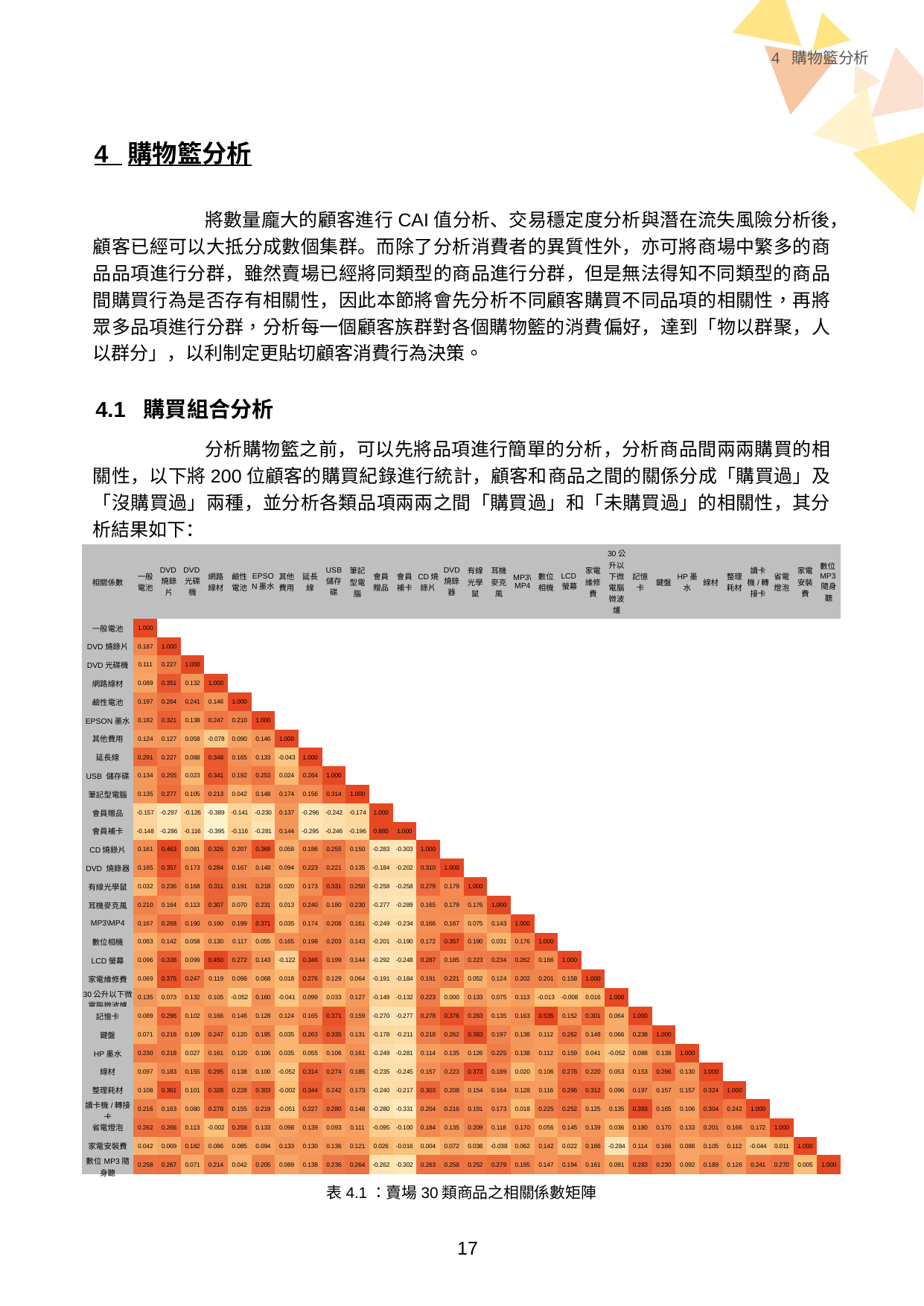

4  購物籃分析
	將數量龐大的顧客進行CAI值分析、交易穩定度分析與潛在流失風險分析後，顧客已經可以大抵分成數個集群。而除了分析消費者的異質性外，亦可將商場中繁多的商品品項進行分群，雖然賣場已經將同類型的商品進行分群，但是無法得知不同類型的商品間購買行為是否存有相關性，因此本節將會先分析不同顧客購買不同品項的相關性，再將眾多品項進行分群，分析每一個顧客族群對各個購物籃的消費偏好，達到「物以群聚，人以群分」，以利制定更貼切顧客消費行為決策。
4.1  購買組合分析
	分析購物籃之前，可以先將品項進行簡單的分析，分析商品間兩兩購買的相關性，以下將200位顧客的購買紀錄進行統計，顧客和商品之間的關係分成「購買過」及「沒購買過」兩種，並分析各類品項兩兩之間「購買過」和「未購買過」的相關性，其分析結果如下：
| 相關係數 | 一般電池 | DVD燒錄片 | DVD光碟機 | 網路線材 | 鹼性電池 | EPSON墨水 | 其他費用 | 延長線 | USB 儲存碟 | 筆記型電腦 | 會員贈品 | 會員補卡 | CD燒錄片 | DVD 燒錄器 | 有線光學鼠 | 耳機麥克風 | MP3\MP4 | 數位相機 | LCD螢幕 | 家電維修費 | 30公升以下微電腦微波爐 | 記憶卡 | 鍵盤 | HP墨水 | 線材 | 整理耗材 | 讀卡機/轉接卡 | 省電燈泡 | 家電安裝費 | 數位MP3隨身聽 |
| --- | --- | --- | --- | --- | --- | --- | --- | --- | --- | --- | --- | --- | --- | --- | --- | --- | --- | --- | --- | --- | --- | --- | --- | --- | --- | --- | --- | --- | --- | --- |
| 一般電池 | 1.000 |  |  |  |  |  |  |  |  |  |  |  |  |  |  |  |  |  |  |  |  |  |  |  |  |  |  |  |  |  |
| DVD燒錄片 | 0.187 | 1.000 |  |  |  |  |  |  |  |  |  |  |  |  |  |  |  |  |  |  |  |  |  |  |  |  |  |  |  |  |
| DVD光碟機 | 0.111 | 0.227 | 1.000 |  |  |  |  |  |  |  |  |  |  |  |  |  |  |  |  |  |  |  |  |  |  |  |  |  |  |  |
| 網路線材 | 0.089 | 0.351 | 0.132 | 1.000 |  |  |  |  |  |  |  |  |  |  |  |  |  |  |  |  |  |  |  |  |  |  |  |  |  |  |
| 鹼性電池 | 0.197 | 0.264 | 0.241 | 0.146 | 1.000 |  |  |  |  |  |  |  |  |  |  |  |  |  |  |  |  |  |  |  |  |  |  |  |  |  |
| EPSON墨水 | 0.182 | 0.321 | 0.138 | 0.247 | 0.210 | 1.000 |  |  |  |  |  |  |  |  |  |  |  |  |  |  |  |  |  |  |  |  |  |  |  |  |
| 其他費用 | 0.124 | 0.127 | 0.058 | -0.078 | 0.090 | 0.146 | 1.000 |  |  |  |  |  |  |  |  |  |  |  |  |  |  |  |  |  |  |  |  |  |  |  |
| 延長線 | 0.291 | 0.227 | 0.088 | 0.348 | 0.165 | 0.133 | -0.043 | 1.000 |  |  |  |  |  |  |  |  |  |  |  |  |  |  |  |  |  |  |  |  |  |  |
| USB 儲存碟 | 0.134 | 0.255 | 0.023 | 0.341 | 0.192 | 0.253 | 0.024 | 0.264 | 1.000 |  |  |  |  |  |  |  |  |  |  |  |  |  |  |  |  |  |  |  |  |  |
| 筆記型電腦 | 0.135 | 0.277 | 0.105 | 0.213 | 0.042 | 0.148 | 0.174 | 0.156 | 0.314 | 1.000 |  |  |  |  |  |  |  |  |  |  |  |  |  |  |  |  |  |  |  |  |
| 會員贈品 | -0.157 | -0.297 | -0.126 | -0.389 | -0.141 | -0.230 | 0.137 | -0.296 | -0.242 | -0.174 | 1.000 |  |  |  |  |  |  |  |  |  |  |  |  |  |  |  |  |  |  |  |
| 會員補卡 | -0.148 | -0.286 | -0.116 | -0.395 | -0.116 | -0.281 | 0.144 | -0.295 | -0.246 | -0.196 | 0.885 | 1.000 |  |  |  |  |  |  |  |  |  |  |  |  |  |  |  |  |  |  |
| CD燒錄片 | 0.161 | 0.463 | 0.081 | 0.326 | 0.207 | 0.369 | 0.058 | 0.186 | 0.255 | 0.150 | -0.283 | -0.303 | 1.000 |  |  |  |  |  |  |  |  |  |  |  |  |  |  |  |  |  |
| DVD 燒錄器 | 0.165 | 0.357 | 0.173 | 0.284 | 0.167 | 0.148 | 0.094 | 0.223 | 0.221 | 0.135 | -0.184 | -0.202 | 0.310 | 1.000 |  |  |  |  |  |  |  |  |  |  |  |  |  |  |  |  |
| 有線光學鼠 | 0.032 | 0.236 | 0.168 | 0.311 | 0.191 | 0.218 | 0.020 | 0.173 | 0.331 | 0.250 | -0.258 | -0.258 | 0.279 | 0.179 | 1.000 |  |  |  |  |  |  |  |  |  |  |  |  |  |  |  |
| 耳機麥克風 | 0.210 | 0.164 | 0.113 | 0.307 | 0.070 | 0.231 | 0.013 | 0.240 | 0.180 | 0.230 | -0.277 | -0.289 | 0.165 | 0.179 | 0.176 | 1.000 |  |  |  |  |  |  |  |  |  |  |  |  |  |  |
| MP3\MP4 | 0.167 | 0.268 | 0.190 | 0.190 | 0.199 | 0.371 | 0.035 | 0.174 | 0.208 | 0.161 | -0.249 | -0.234 | 0.166 | 0.167 | 0.075 | 0.143 | 1.000 |  |  |  |  |  |  |  |  |  |  |  |  |  |
| 數位相機 | 0.063 | 0.142 | 0.058 | 0.130 | 0.117 | 0.055 | 0.165 | 0.198 | 0.203 | 0.143 | -0.201 | -0.190 | 0.172 | 0.357 | 0.190 | 0.031 | 0.176 | 1.000 |  |  |  |  |  |  |  |  |  |  |  |  |
| LCD螢幕 | 0.096 | 0.338 | 0.099 | 0.450 | 0.272 | 0.143 | -0.122 | 0.346 | 0.199 | 0.144 | -0.292 | -0.248 | 0.287 | 0.185 | 0.223 | 0.234 | 0.262 | 0.166 | 1.000 |  |  |  |  |  |  |  |  |  |  |  |
| 家電維修費 | 0.069 | 0.375 | 0.247 | 0.119 | 0.098 | 0.068 | 0.018 | 0.276 | 0.129 | 0.064 | -0.191 | -0.184 | 0.191 | 0.221 | 0.052 | 0.124 | 0.202 | 0.201 | 0.158 | 1.000 |  |  |  |  |  |  |  |  |  |  |
| 30公升以下微電腦微波爐 | 0.135 | 0.073 | 0.132 | 0.105 | -0.052 | 0.160 | -0.041 | 0.099 | 0.033 | 0.127 | -0.149 | -0.132 | 0.223 | 0.000 | 0.133 | 0.075 | 0.113 | -0.013 | -0.008 | 0.016 | 1.000 |  |  |  |  |  |  |  |  |  |
| 記憶卡 | 0.089 | 0.296 | 0.102 | 0.166 | 0.146 | 0.128 | 0.124 | 0.165 | 0.371 | 0.159 | -0.270 | -0.277 | 0.278 | 0.376 | 0.283 | 0.135 | 0.163 | 0.535 | 0.152 | 0.301 | 0.064 | 1.000 |  |  |  |  |  |  |  |  |
| 鍵盤 | 0.071 | 0.218 | 0.109 | 0.247 | 0.120 | 0.195 | 0.035 | 0.263 | 0.335 | 0.131 | -0.178 | -0.211 | 0.218 | 0.262 | 0.383 | 0.197 | 0.138 | 0.112 | 0.262 | 0.148 | 0.066 | 0.238 | 1.000 |  |  |  |  |  |  |  |
| HP墨水 | 0.230 | 0.218 | 0.027 | 0.161 | 0.120 | 0.106 | 0.035 | 0.055 | 0.106 | 0.161 | -0.249 | -0.281 | 0.114 | 0.135 | 0.126 | 0.225 | 0.138 | 0.112 | 0.159 | 0.041 | -0.052 | 0.088 | 0.138 | 1.000 |  |  |  |  |  |  |
| 線材 | 0.097 | 0.183 | 0.155 | 0.295 | 0.138 | 0.100 | -0.052 | 0.314 | 0.274 | 0.185 | -0.235 | -0.245 | 0.157 | 0.223 | 0.373 | 0.189 | 0.020 | 0.106 | 0.278 | 0.220 | 0.053 | 0.153 | 0.296 | 0.130 | 1.000 |  |  |  |  |  |
| 整理耗材 | 0.108 | 0.361 | 0.101 | 0.328 | 0.228 | 0.303 | -0.002 | 0.344 | 0.242 | 0.173 | -0.240 | -0.217 | 0.303 | 0.208 | 0.154 | 0.164 | 0.128 | 0.116 | 0.296 | 0.312 | 0.096 | 0.197 | 0.157 | 0.157 | 0.324 | 1.000 |  |  |  |  |
| 讀卡機/轉接卡 | 0.216 | 0.163 | 0.080 | 0.278 | 0.155 | 0.219 | -0.051 | 0.227 | 0.280 | 0.148 | -0.280 | -0.331 | 0.204 | 0.216 | 0.191 | 0.173 | 0.018 | 0.225 | 0.252 | 0.125 | 0.135 | 0.393 | 0.165 | 0.106 | 0.304 | 0.242 | 1.000 |  |  |  |
| 省電燈泡 | 0.262 | 0.266 | 0.113 | -0.002 | 0.258 | 0.133 | 0.098 | 0.139 | 0.093 | 0.111 | -0.095 | -0.100 | 0.184 | 0.135 | 0.209 | 0.118 | 0.170 | 0.056 | 0.145 | 0.139 | 0.036 | 0.180 | 0.170 | 0.133 | 0.201 | 0.166 | 0.172 | 1.000 |  |  |
| 家電安裝費 | 0.042 | 0.069 | 0.182 | 0.086 | 0.085 | 0.094 | 0.133 | 0.130 | 0.136 | 0.121 | 0.026 | -0.016 | 0.004 | 0.072 | 0.038 | -0.038 | 0.062 | 0.142 | 0.022 | 0.166 | -0.284 | 0.114 | 0.166 | 0.088 | 0.105 | 0.112 | -0.044 | 0.011 | 1.000 |  |
| 數位MP3隨身聽 | 0.258 | 0.267 | 0.071 | 0.214 | 0.042 | 0.205 | 0.089 | 0.138 | 0.236 | 0.264 | -0.262 | -0.302 | 0.263 | 0.258 | 0.252 | 0.279 | 0.195 | 0.147 | 0.194 | 0.161 | 0.091 | 0.283 | 0.230 | 0.092 | 0.189 | 0.126 | 0.241 | 0.270 | 0.005 | 1.000 |
表4.1：賣場30類商品之相關係數矩陣
17